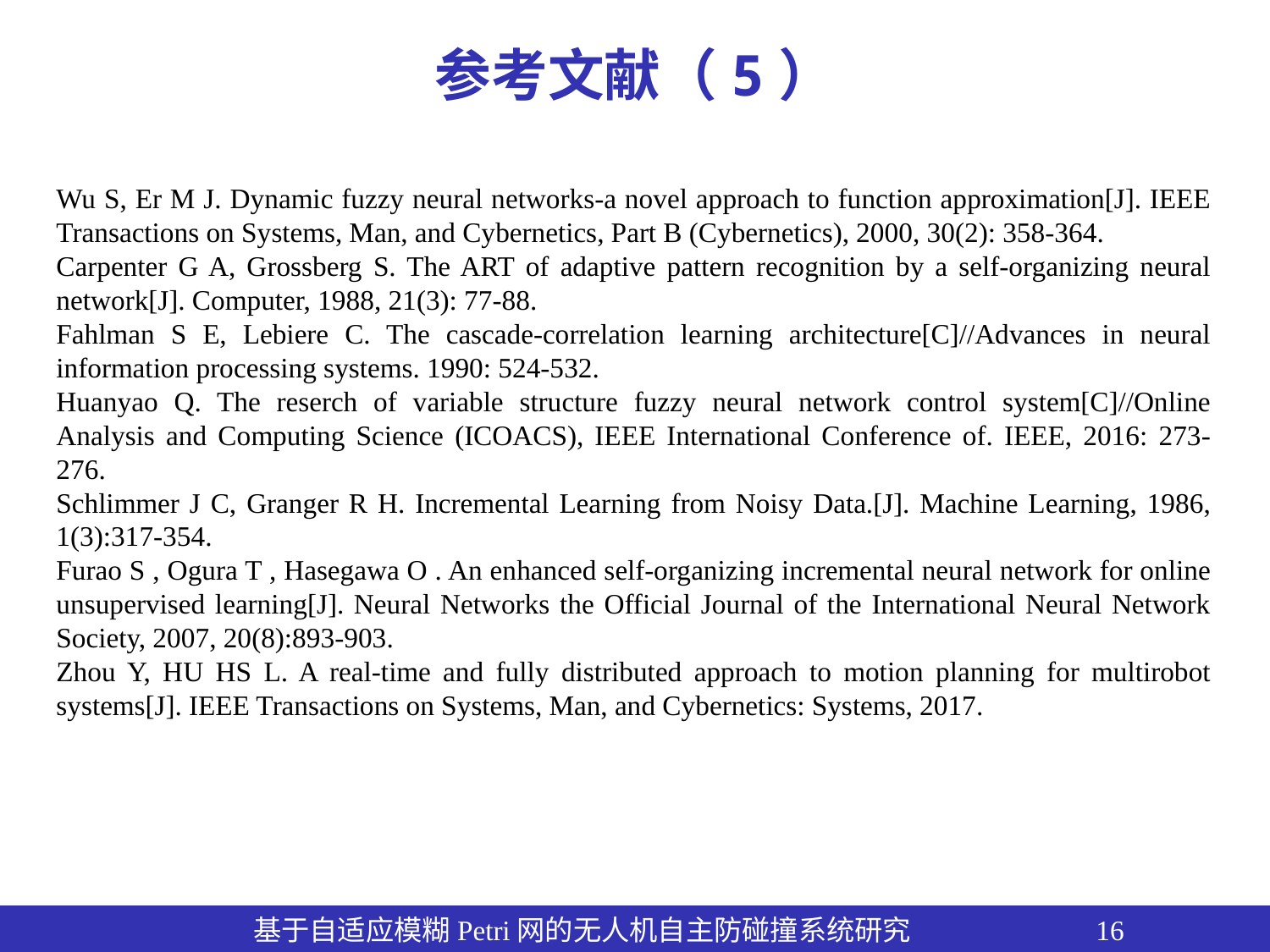

参考文献（5）
Wu S, Er M J. Dynamic fuzzy neural networks-a novel approach to function approximation[J]. IEEE Transactions on Systems, Man, and Cybernetics, Part B (Cybernetics), 2000, 30(2): 358-364.
Carpenter G A, Grossberg S. The ART of adaptive pattern recognition by a self-organizing neural network[J]. Computer, 1988, 21(3): 77-88.
Fahlman S E, Lebiere C. The cascade-correlation learning architecture[C]//Advances in neural information processing systems. 1990: 524-532.
Huanyao Q. The reserch of variable structure fuzzy neural network control system[C]//Online Analysis and Computing Science (ICOACS), IEEE International Conference of. IEEE, 2016: 273-276.
Schlimmer J C, Granger R H. Incremental Learning from Noisy Data.[J]. Machine Learning, 1986, 1(3):317-354.
Furao S , Ogura T , Hasegawa O . An enhanced self-organizing incremental neural network for online unsupervised learning[J]. Neural Networks the Official Journal of the International Neural Network Society, 2007, 20(8):893-903.
Zhou Y, HU HS L. A real-time and fully distributed approach to motion planning for multirobot systems[J]. IEEE Transactions on Systems, Man, and Cybernetics: Systems, 2017.

                                     基于自适应模糊Petri网的无人机自主防碰撞系统研究                            16